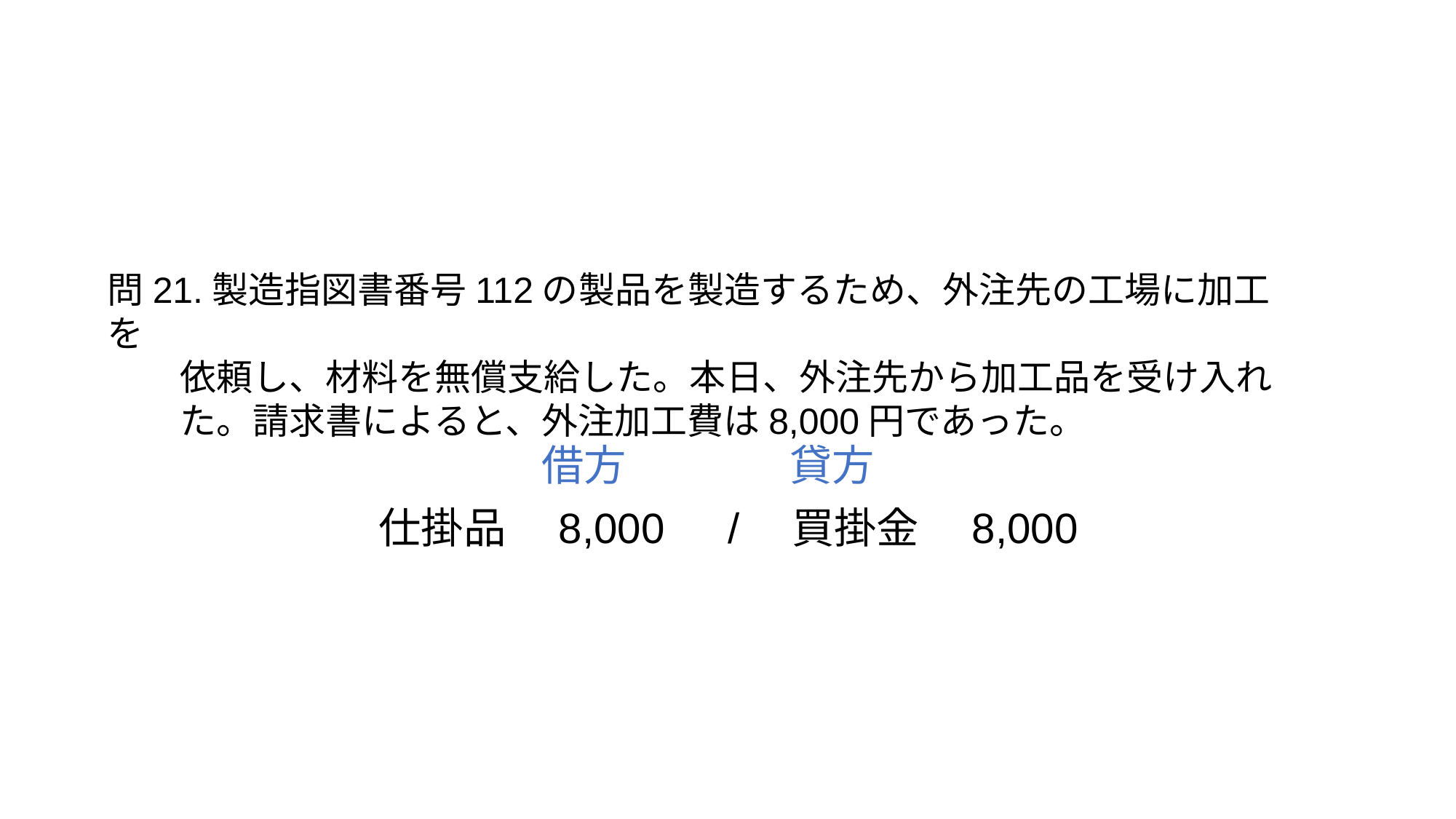

問21.製造指図書番号112の製品を製造するため、外注先の工場に加工を
　　依頼し、材料を無償支給した。本日、外注先から加工品を受け入れ
　　た。請求書によると、外注加工費は8,000円であった。
借方
貸方
仕掛品　8,000　/　買掛金　8,000